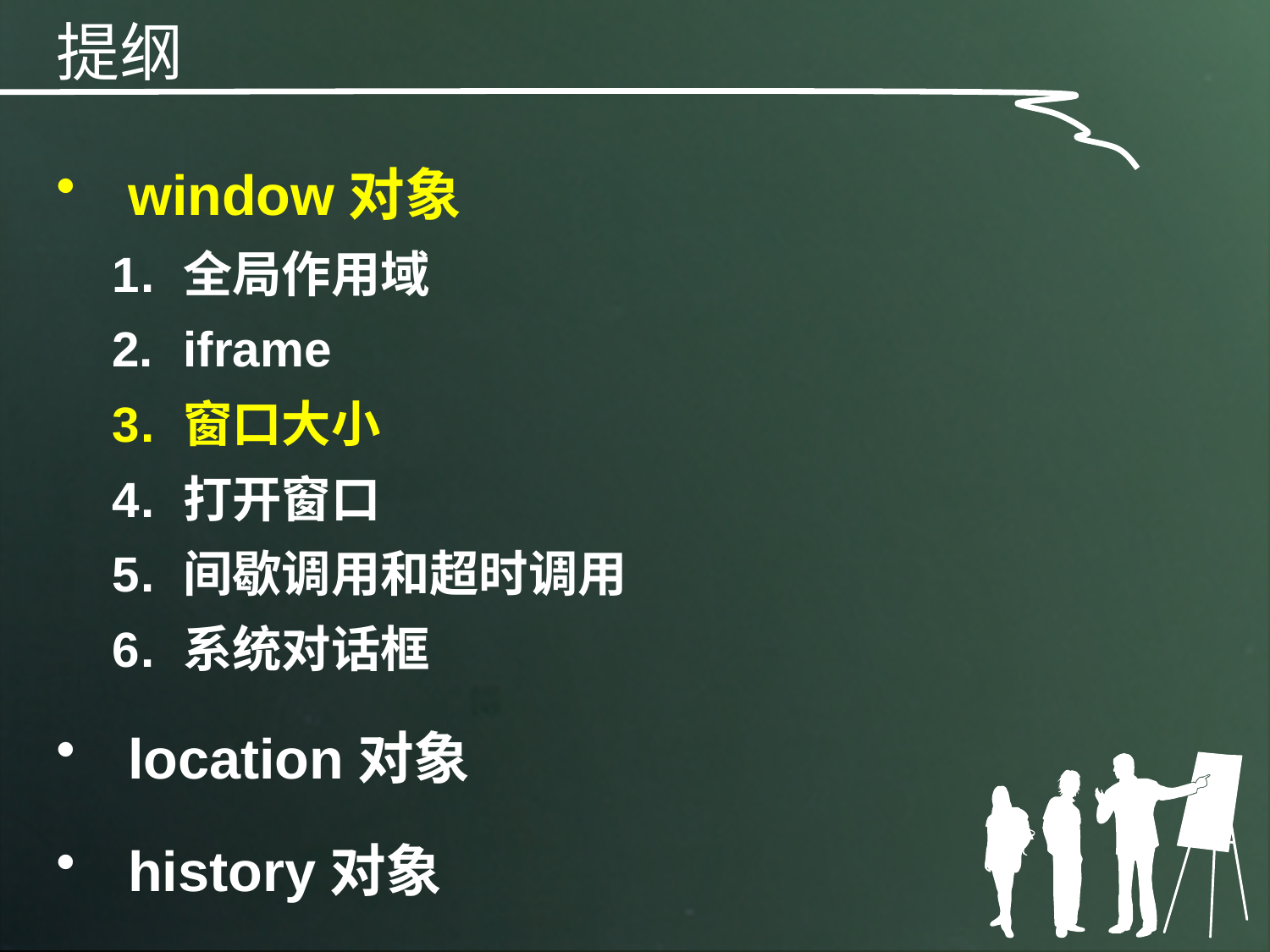

提纲

window对象
全局作用域
iframe
窗口大小
打开窗口
间歇调用和超时调用
系统对话框
location对象
history对象